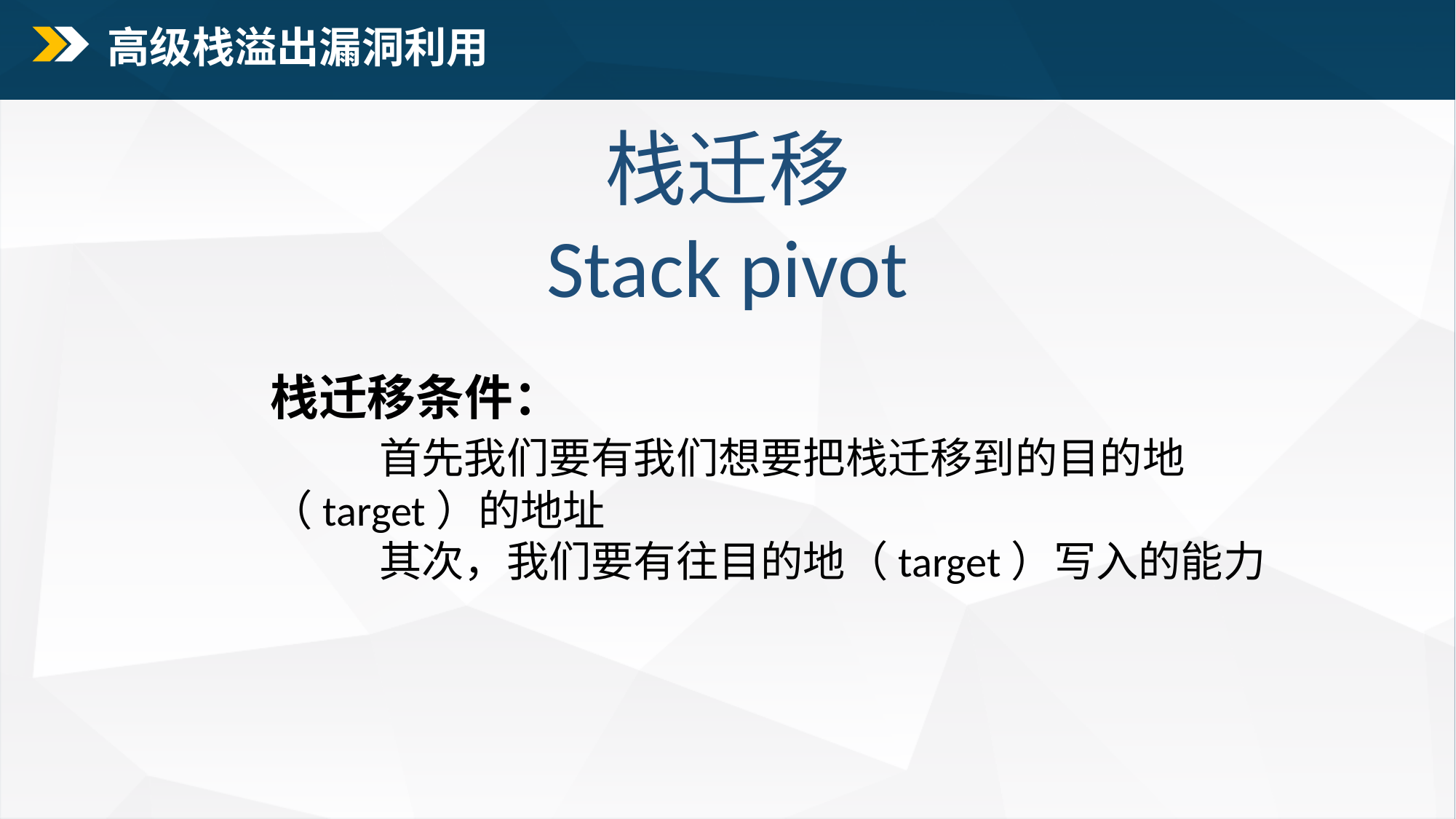

高级栈溢出漏洞利用

栈迁移
Stack pivot
栈迁移条件：
	首先我们要有我们想要把栈迁移到的目的地（target）的地址
	其次，我们要有往目的地（target）写入的能力